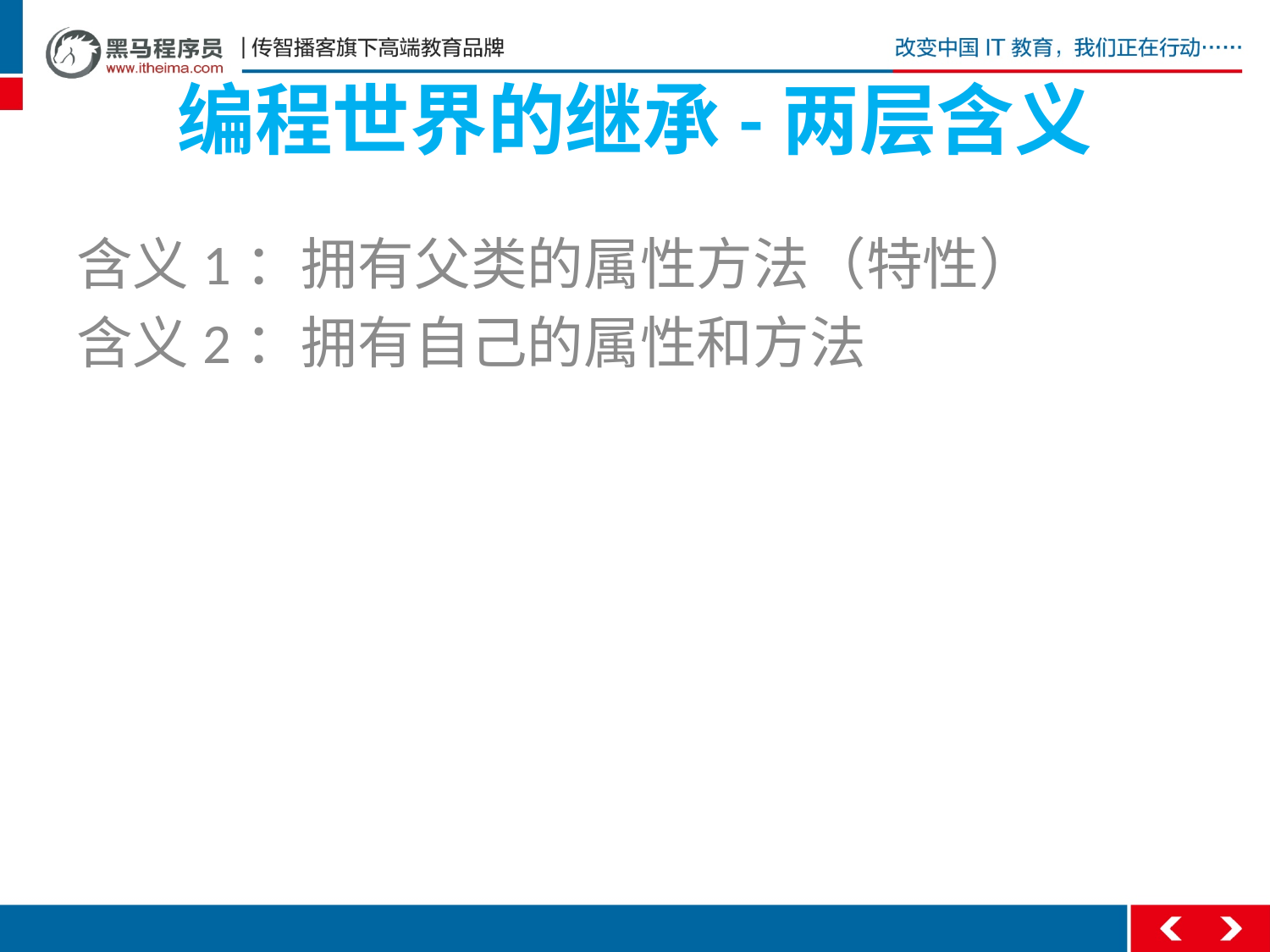

# 编程世界的继承-两层含义
含义1：拥有父类的属性方法（特性）
含义2：拥有自己的属性和方法